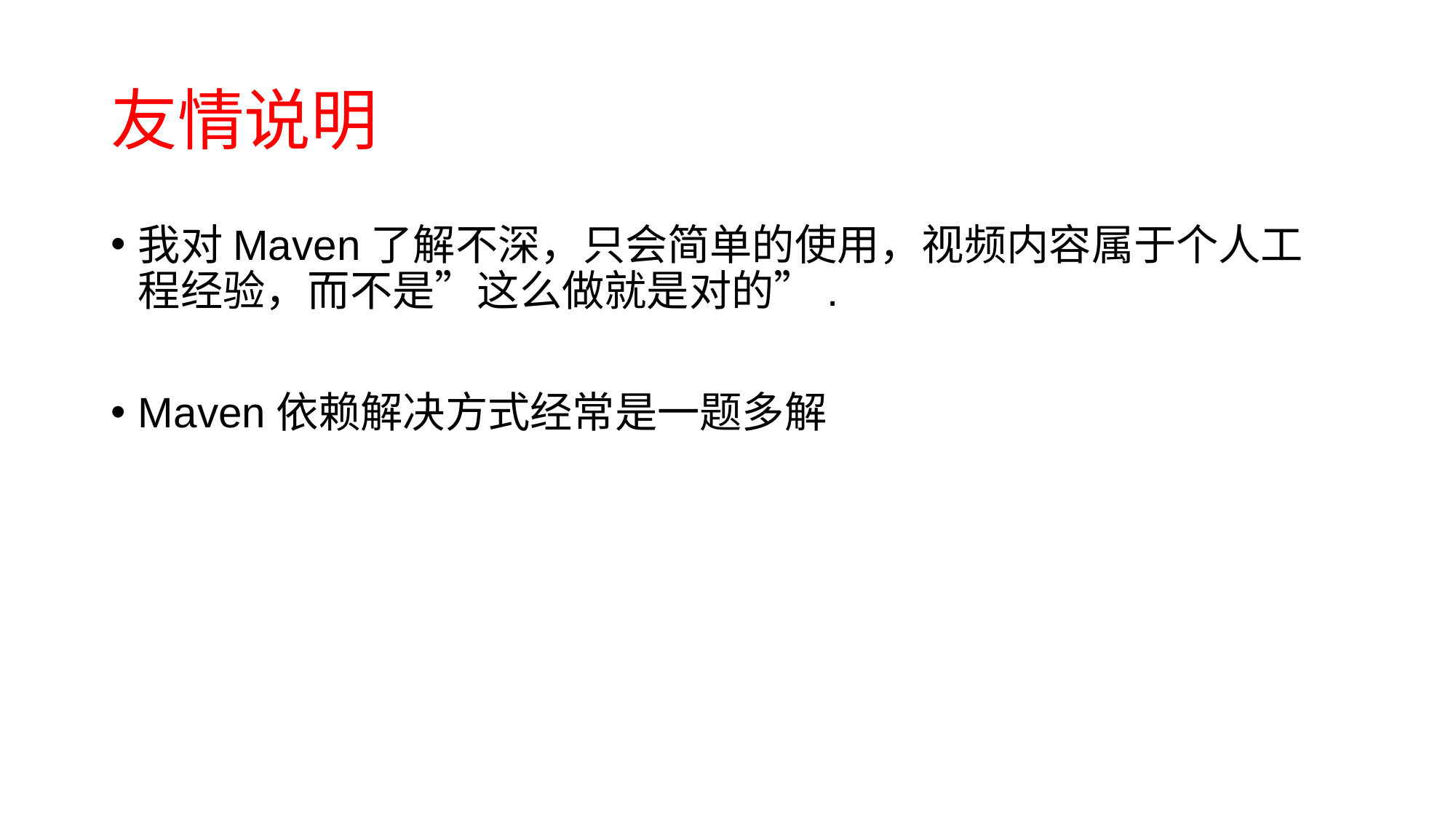

# 友情说明
我对Maven了解不深，只会简单的使用，视频内容属于个人工程经验，而不是”这么做就是对的”.

Maven依赖解决方式经常是一题多解